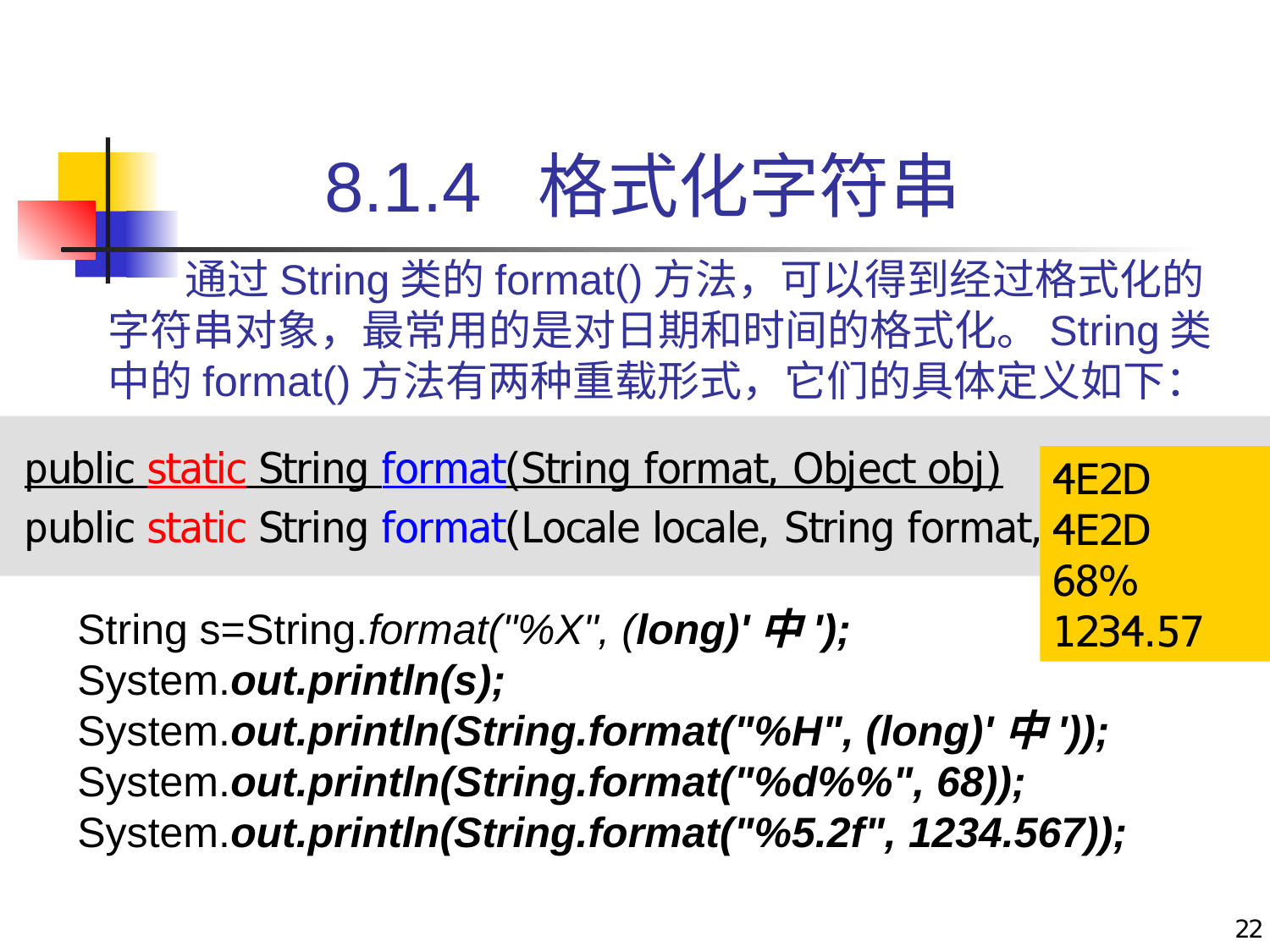

# 8.1.4  格式化字符串
       通过String类的format()方法，可以得到经过格式化的字符串对象，最常用的是对日期和时间的格式化。String类中的format()方法有两种重载形式，它们的具体定义如下：
public static String format(String format, Object obj)
public static String format(Locale locale, String format, Object obj)
4E2D
4E2D
68%
1234.57
String s=String.format("%X", (long)'中');
System.out.println(s);
System.out.println(String.format("%H", (long)'中'));
System.out.println(String.format("%d%%", 68));
System.out.println(String.format("%5.2f", 1234.567));
22